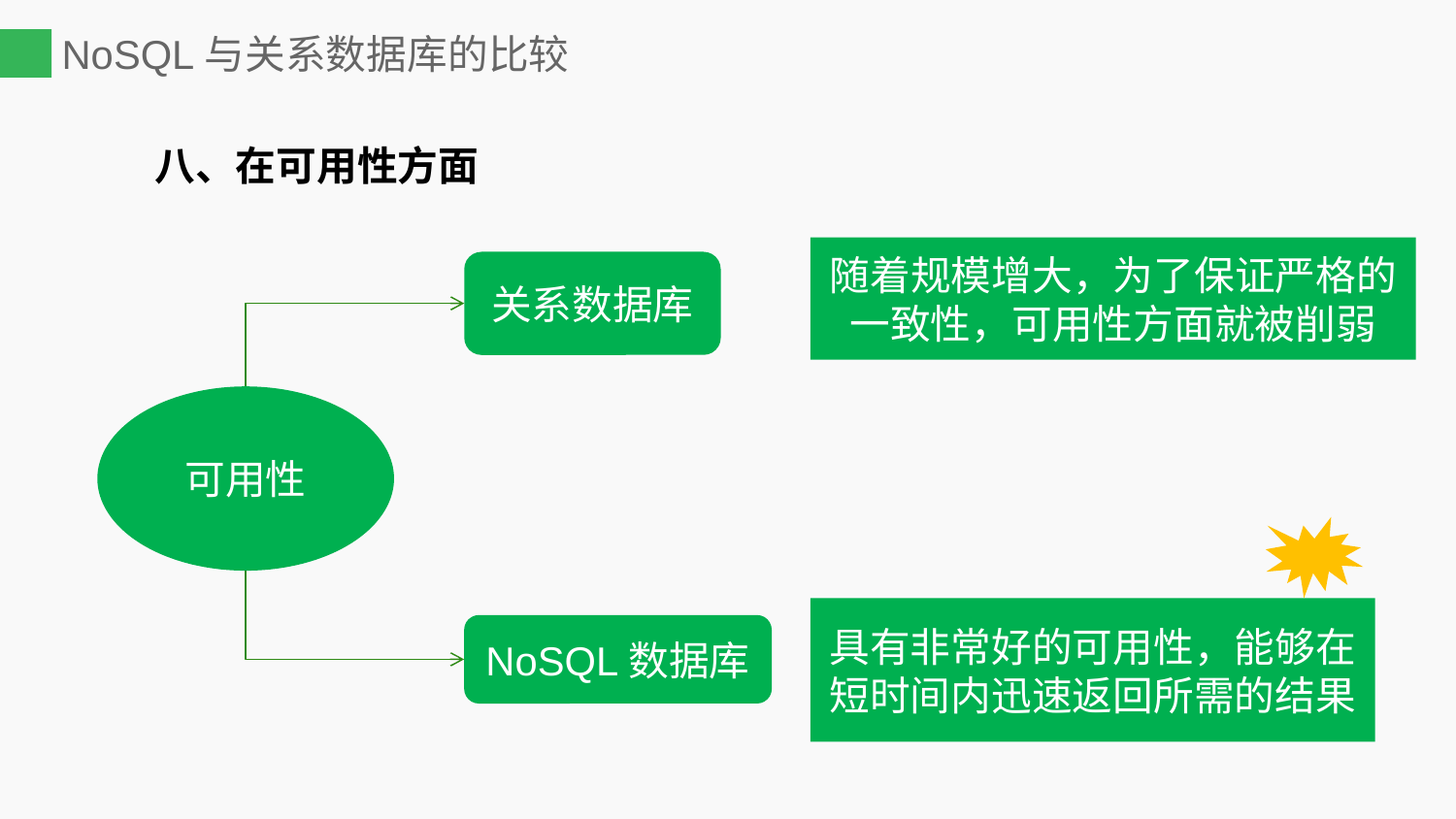

# NoSQL与关系数据库的比较
八、在可用性方面
随着规模增大，为了保证严格的一致性，可用性方面就被削弱
关系数据库
可用性

具有非常好的可用性，能够在短时间内迅速返回所需的结果
NoSQL数据库